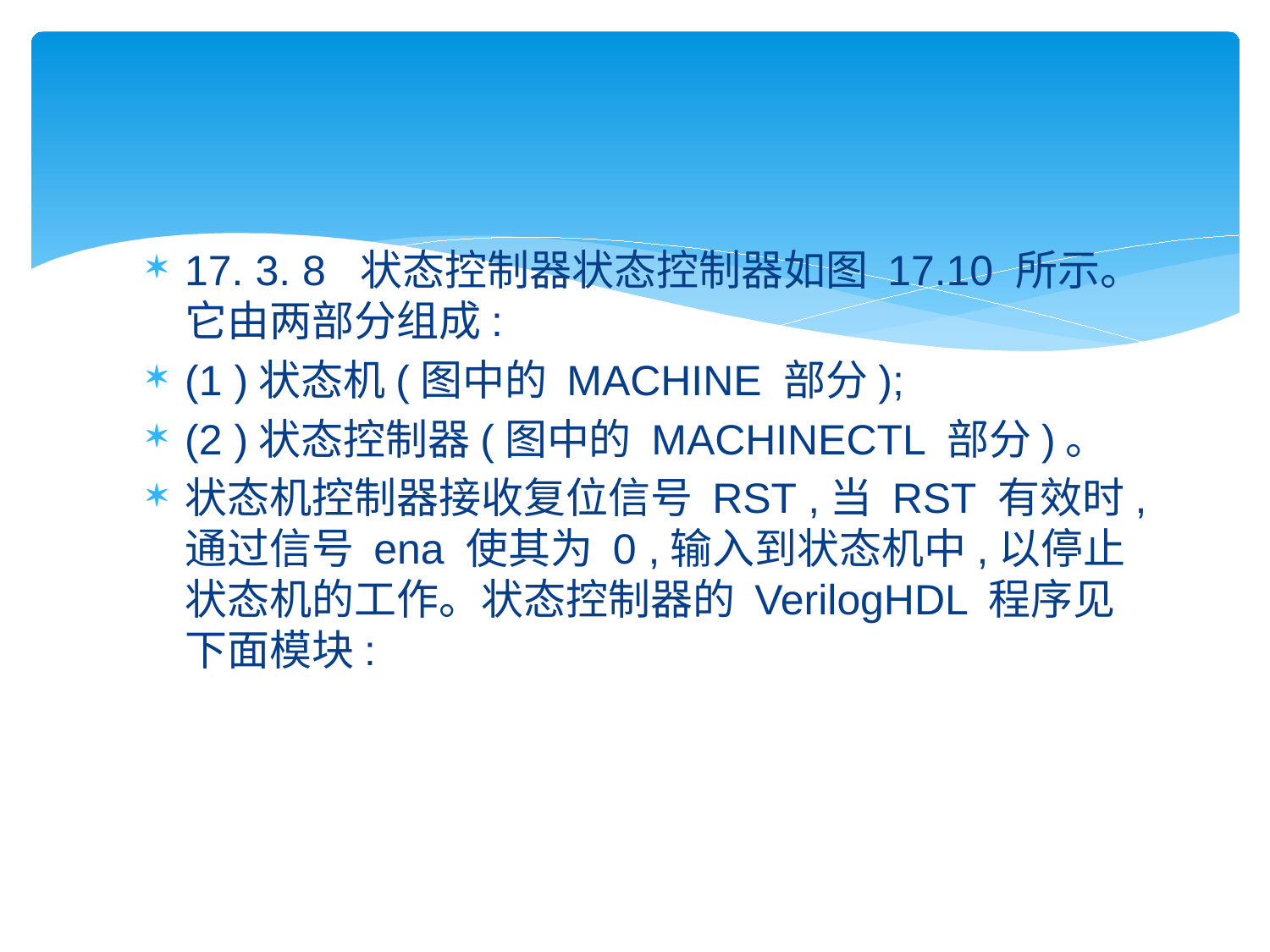

#
17. 3. 8  状态控制器状态控制器如图 17.10 所示。它由两部分组成:
(1 )状态机(图中的 MACHINE 部分);
(2 )状态控制器(图中的 MACHINECTL 部分)。
状态机控制器接收复位信号 RST ,当 RST 有效时,通过信号 ena 使其为 0 ,输入到状态机中,以停止状态机的工作。状态控制器的 VerilogHDL 程序见下面模块: